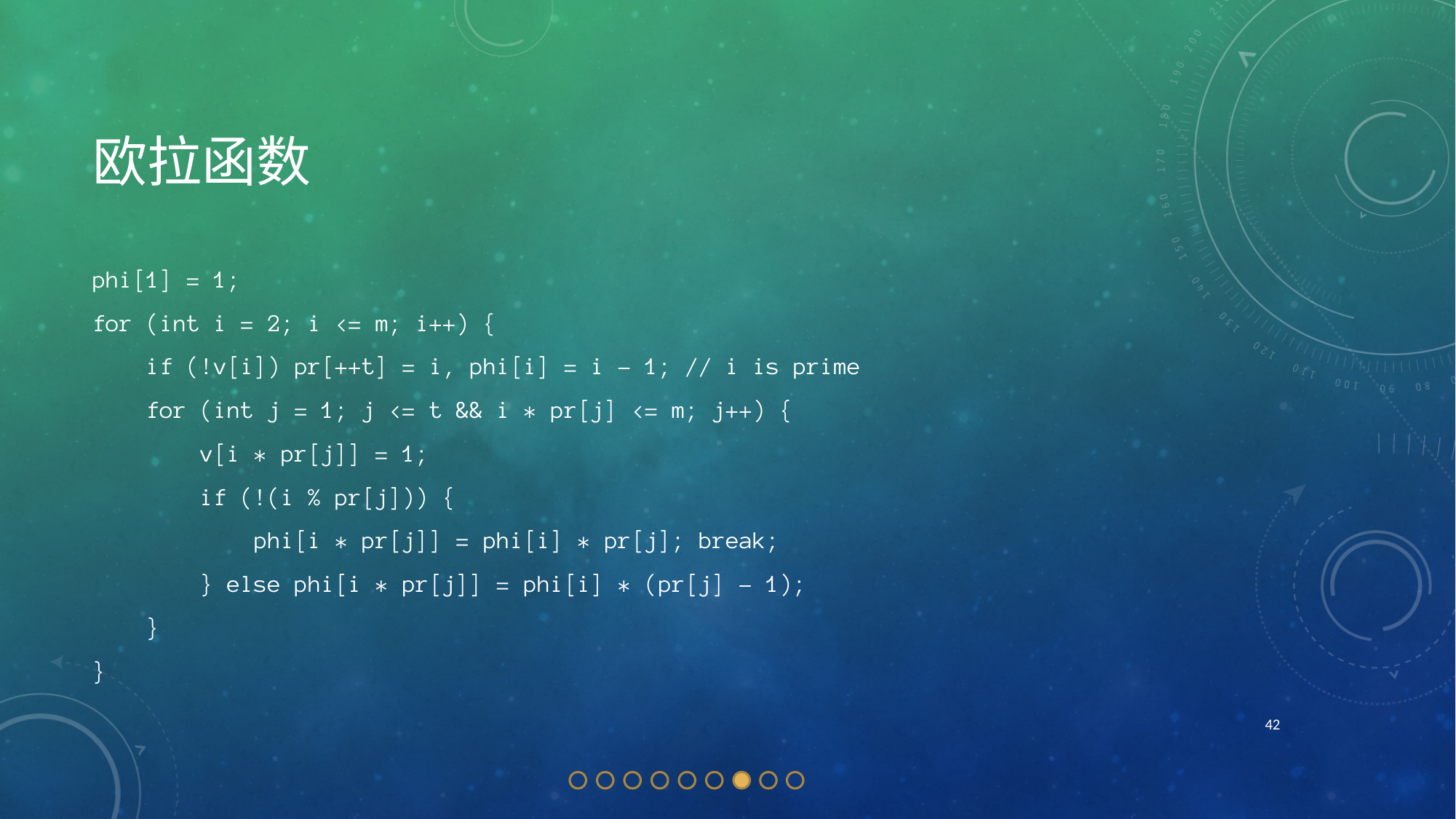

# 欧拉函数
phi[1] = 1;
for (int i = 2; i <= m; i++) {
    if (!v[i]) pr[++t] = i, phi[i] = i - 1; // i is prime
    for (int j = 1; j <= t && i * pr[j] <= m; j++) {
        v[i * pr[j]] = 1;
        if (!(i % pr[j])) {
            phi[i * pr[j]] = phi[i] * pr[j]; break;
        } else phi[i * pr[j]] = phi[i] * (pr[j] - 1);
    }
}
42